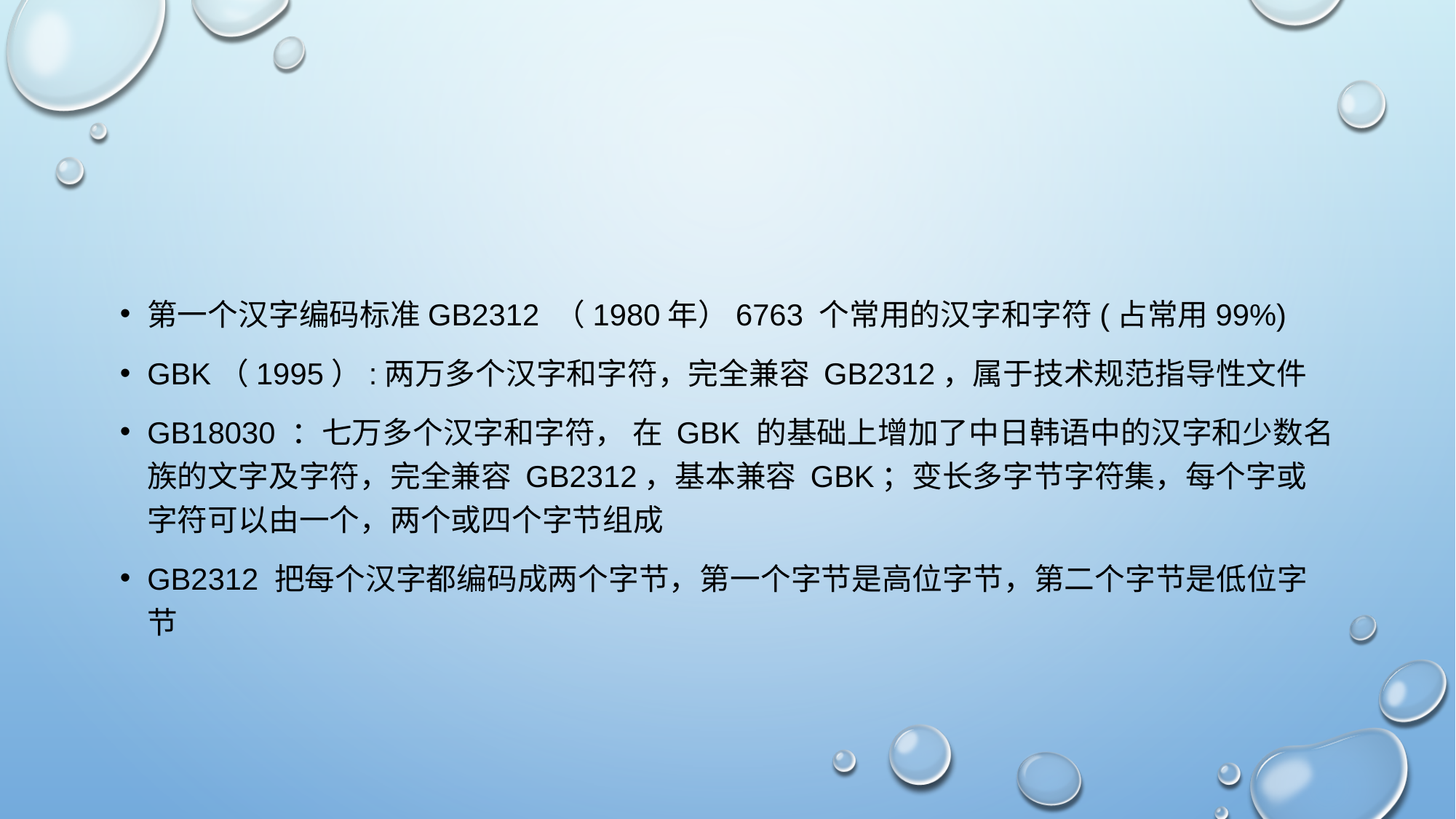

#
第一个汉字编码标准GB2312 （1980年）6763 个常用的汉字和字符(占常用99%)
GBK（1995）:两万多个汉字和字符，完全兼容 GB2312，属于技术规范指导性文件
GB18030 ：七万多个汉字和字符， 在 GBK 的基础上增加了中日韩语中的汉字和少数名族的文字及字符，完全兼容 GB2312，基本兼容 GBK；变长多字节字符集，每个字或字符可以由一个，两个或四个字节组成
GB2312 把每个汉字都编码成两个字节，第一个字节是高位字节，第二个字节是低位字节